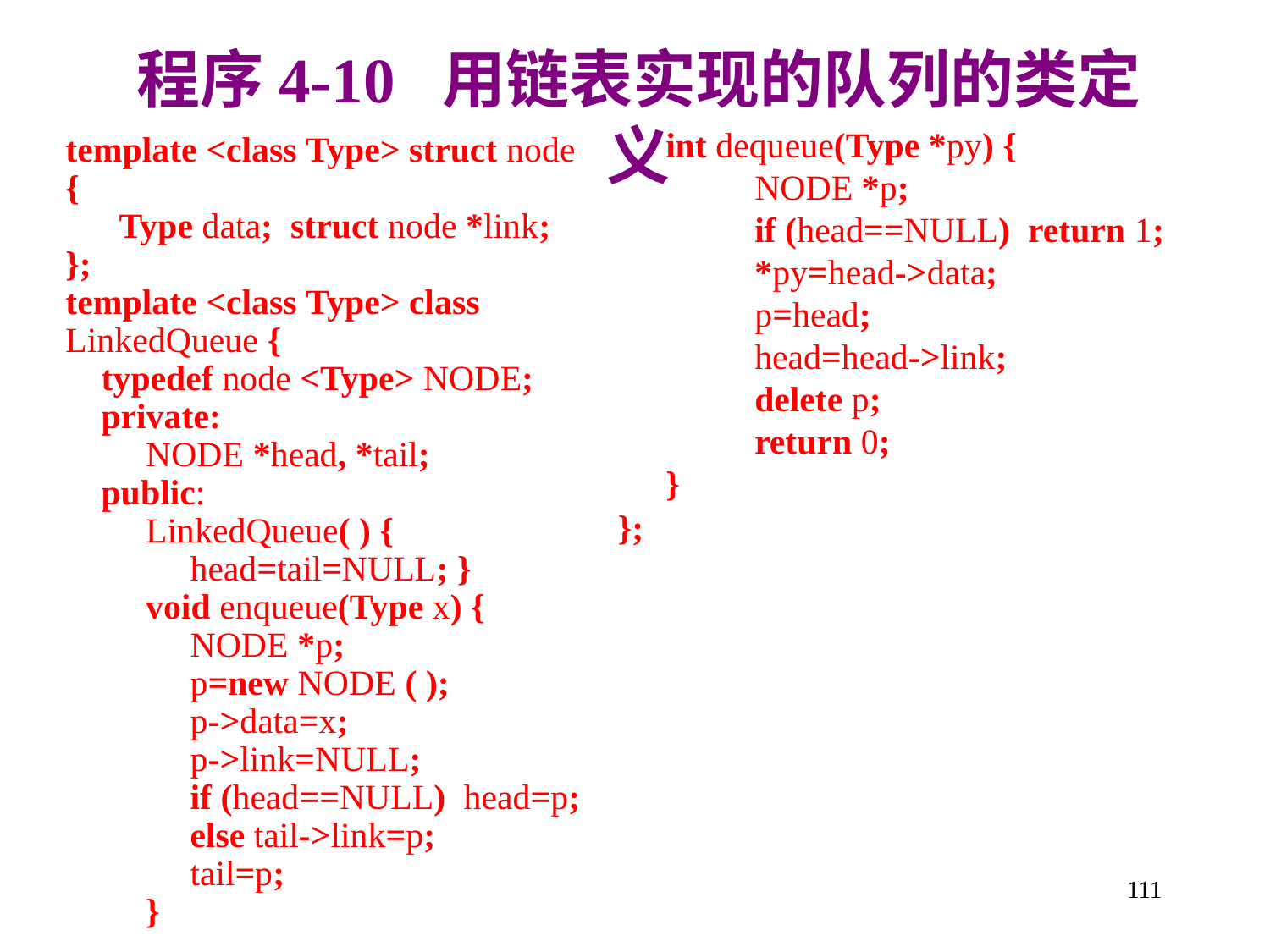

程序4-10  用链表实现的队列的类定义
int dequeue(Type *py) {
          NODE *p;
          if (head==NULL)  return 1;
          *py=head->data;
          p=head;
          head=head->link;
          delete p;
          return 0;
}

template <class Type> struct node
{
      Type data;  struct node *link;
};
template <class Type> class
LinkedQueue {
    typedef node <Type> NODE;
    private:
         NODE *head, *tail;
    public:
         LinkedQueue( ) {
              head=tail=NULL; }
         void enqueue(Type x) {
              NODE *p;
              p=new NODE ( );
              p->data=x;
              p->link=NULL;
              if (head==NULL)  head=p;
              else tail->link=p;
              tail=p;
         }
};
111